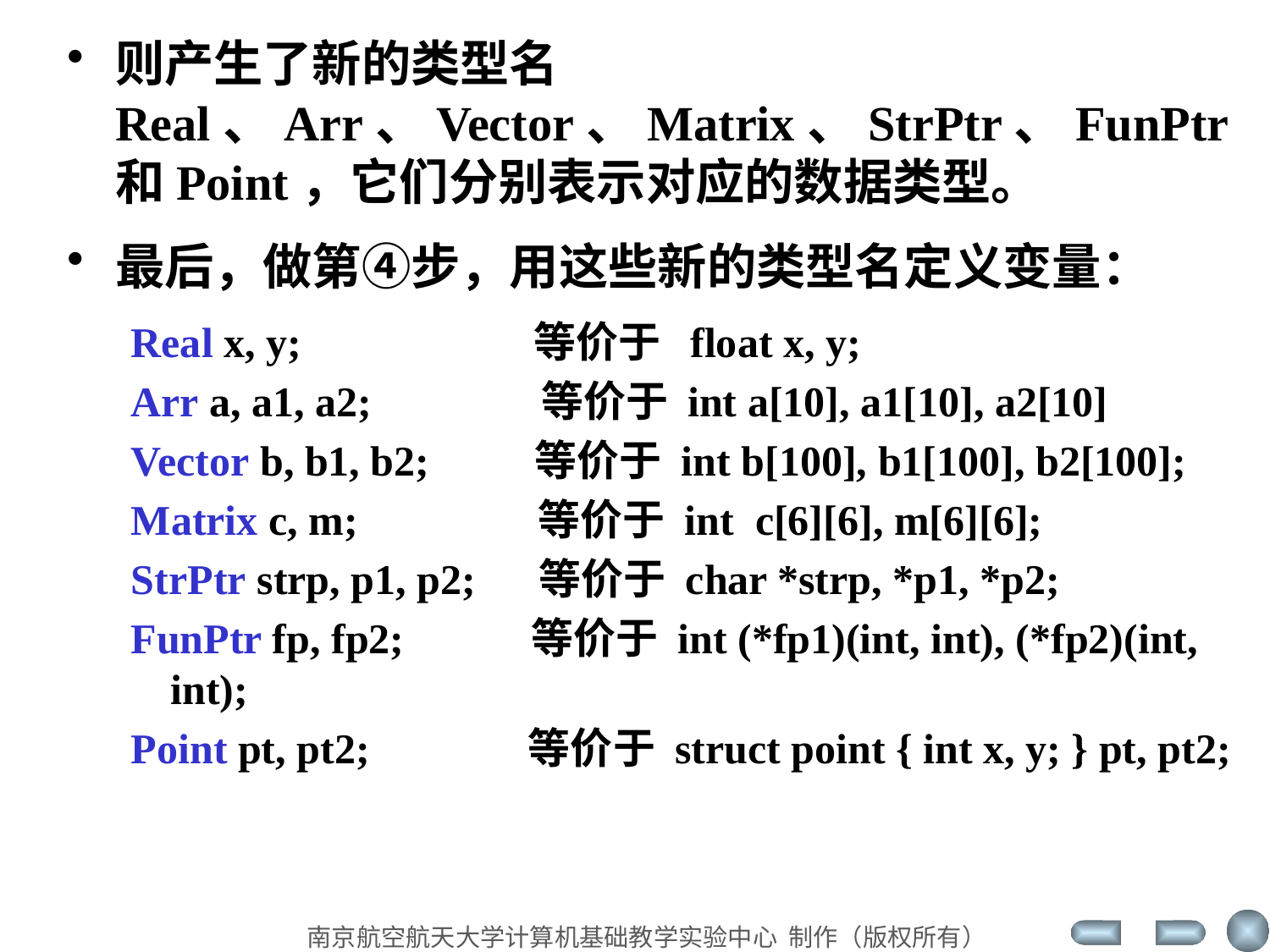

则产生了新的类型名Real、Arr、Vector、Matrix、StrPtr、FunPtr和Point，它们分别表示对应的数据类型。
最后，做第④步，用这些新的类型名定义变量：
Real x, y;                     等价于  float x, y;
Arr a, a1, a2;               等价于 int a[10], a1[10], a2[10]
Vector b, b1, b2;         等价于 int b[100], b1[100], b2[100];
Matrix c, m;                等价于 int  c[6][6], m[6][6];
StrPtr strp, p1, p2;     等价于 char *strp, *p1, *p2;
FunPtr fp, fp2;           等价于 int (*fp1)(int, int), (*fp2)(int, int);
Point pt, pt2;              等价于 struct point { int x, y; } pt, pt2;